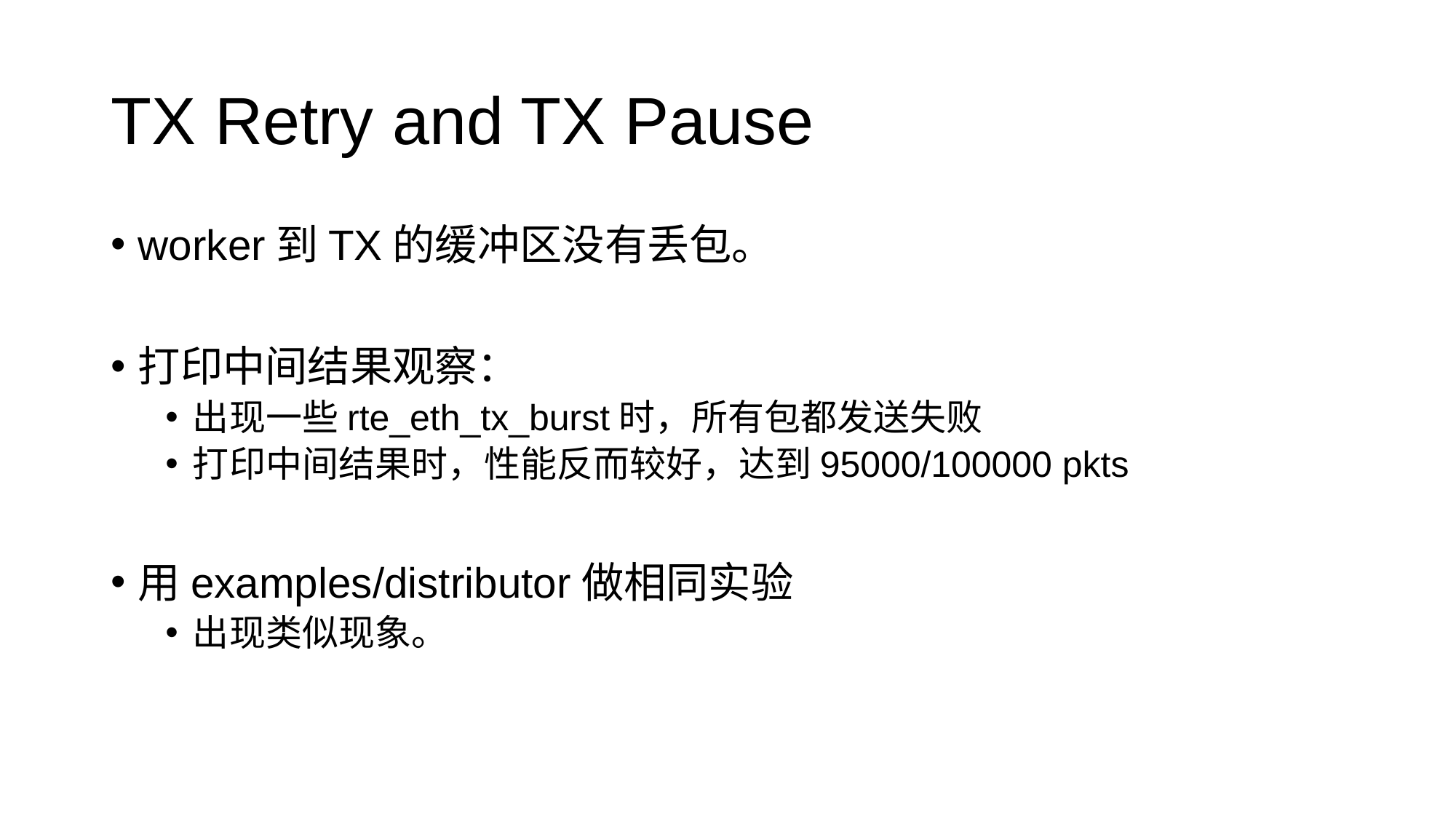

# TX Retry and TX Pause
worker到TX的缓冲区没有丢包。

打印中间结果观察：
出现一些rte_eth_tx_burst时，所有包都发送失败
打印中间结果时，性能反而较好，达到95000/100000 pkts

用examples/distributor做相同实验
出现类似现象。